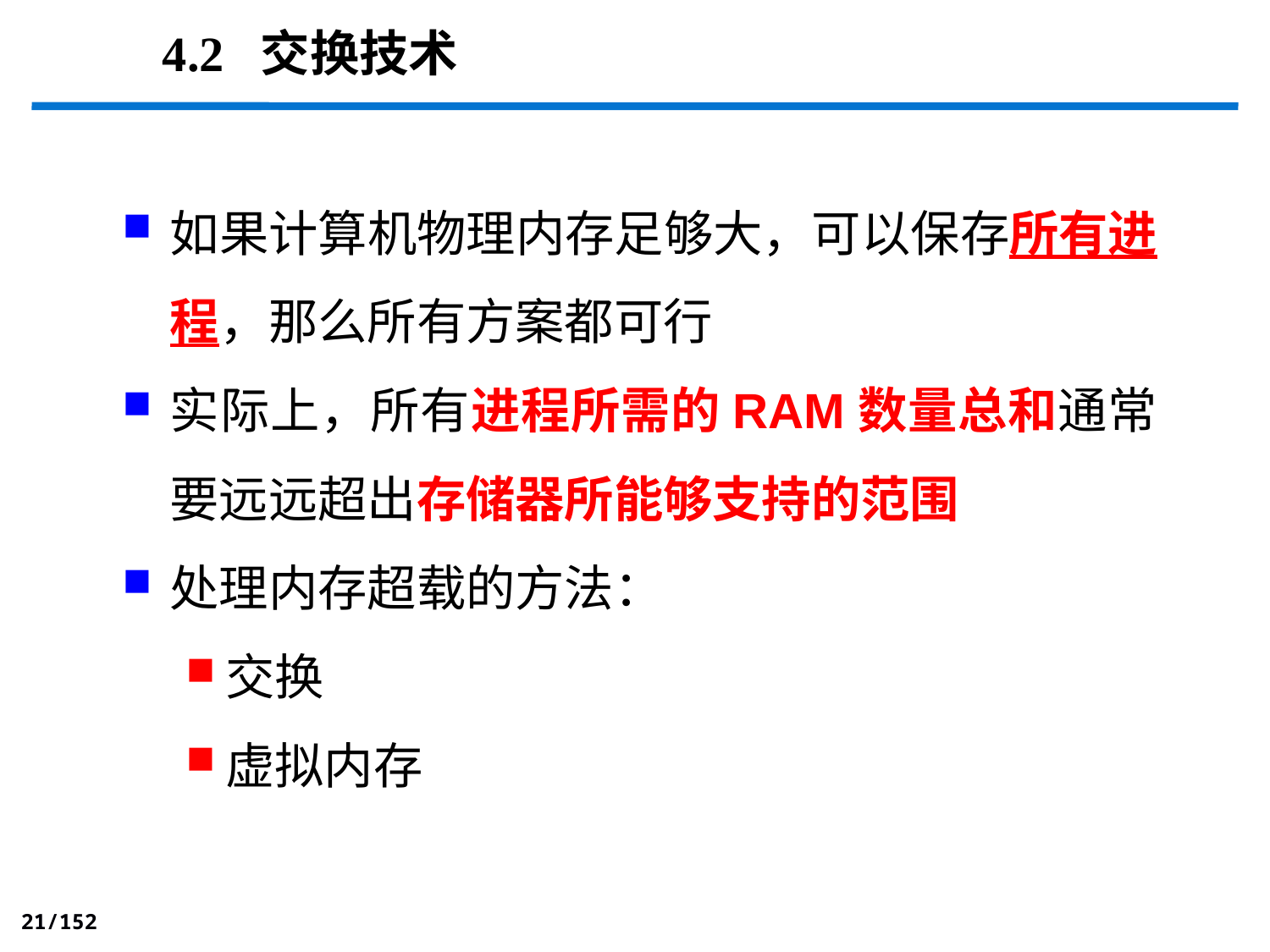

4.2  交换技术
如果计算机物理内存足够大，可以保存所有进程，那么所有方案都可行
实际上，所有进程所需的RAM数量总和通常要远远超出存储器所能够支持的范围
处理内存超载的方法：
交换
虚拟内存